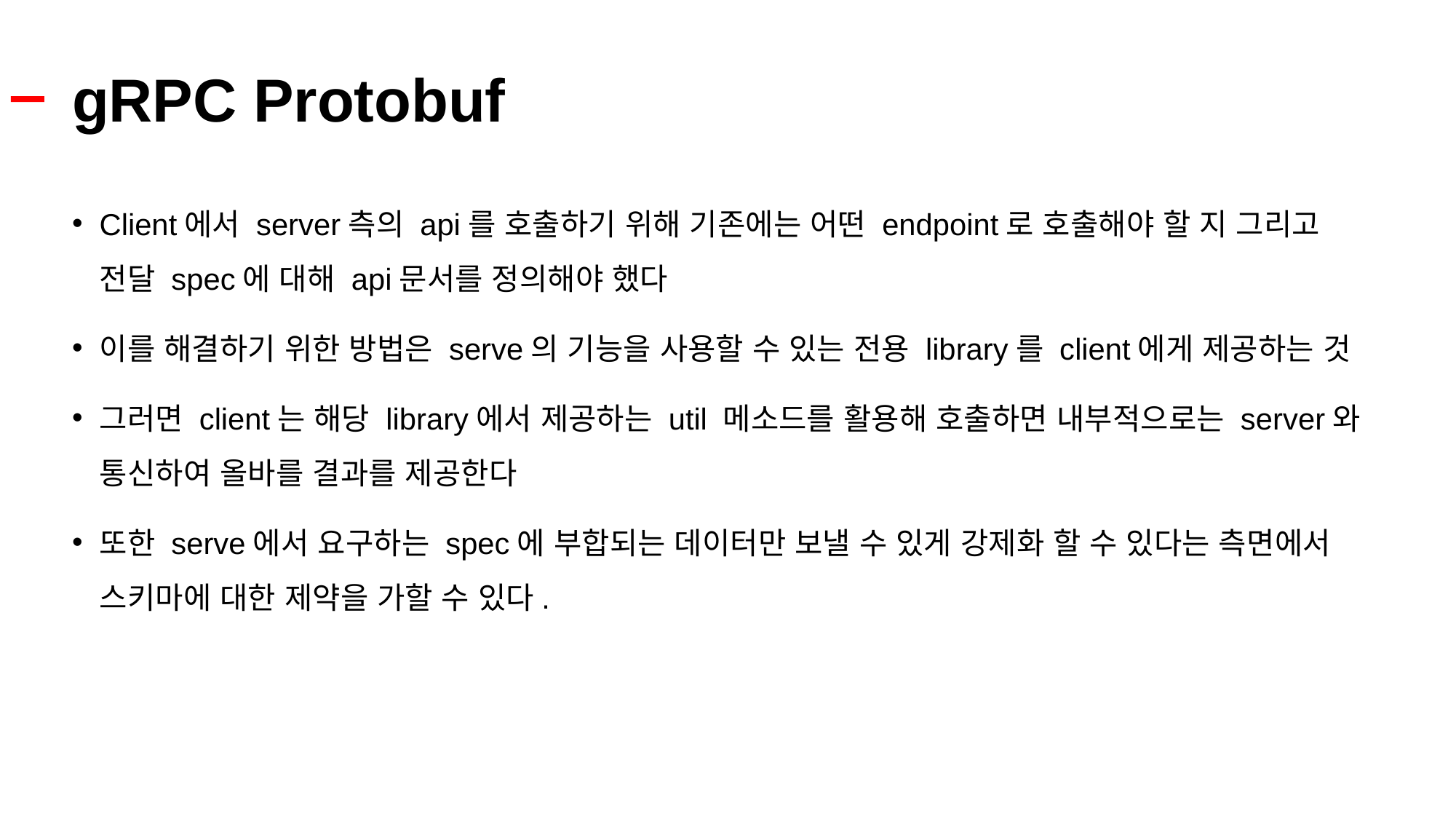

# gRPC Protobuf

Client에서 server측의 api를 호출하기 위해 기존에는 어떤 endpoint로 호출해야 할 지 그리고 전달 spec에 대해 api문서를 정의해야 했다
이를 해결하기 위한 방법은 serve의 기능을 사용할 수 있는 전용 library를 client에게 제공하는 것
그러면 client는 해당 library에서 제공하는 util 메소드를 활용해 호출하면 내부적으로는 server와 통신하여 올바를 결과를 제공한다
또한 serve에서 요구하는 spec에 부합되는 데이터만 보낼 수 있게 강제화 할 수 있다는 측면에서 스키마에 대한 제약을 가할 수 있다.